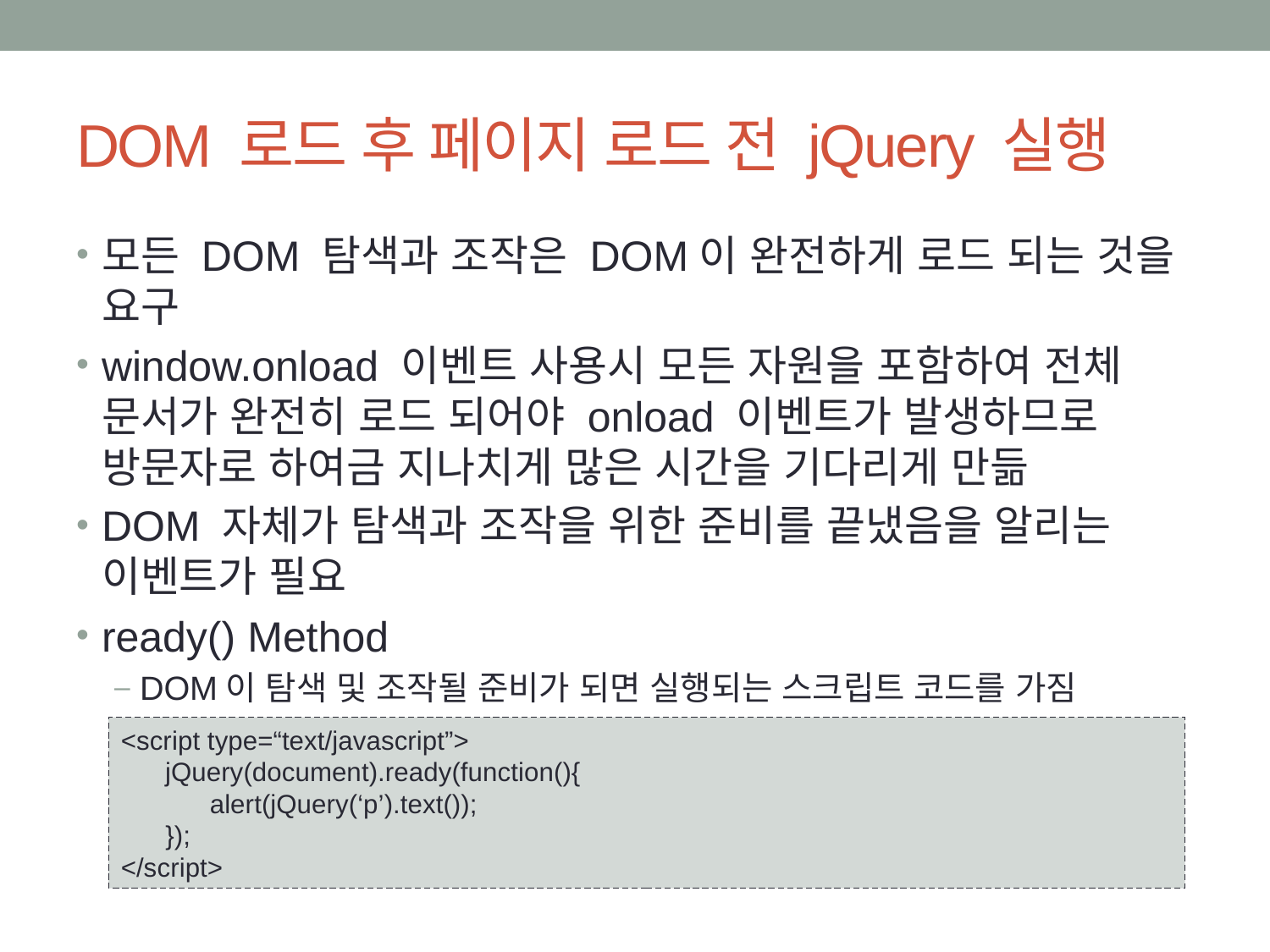

# DOM 로드 후 페이지 로드 전 jQuery 실행
모든 DOM 탐색과 조작은 DOM이 완전하게 로드 되는 것을 요구
window.onload 이벤트 사용시 모든 자원을 포함하여 전체 문서가 완전히 로드 되어야 onload 이벤트가 발생하므로 방문자로 하여금 지나치게 많은 시간을 기다리게 만듦
DOM 자체가 탐색과 조작을 위한 준비를 끝냈음을 알리는 이벤트가 필요
ready() Method
DOM이 탐색 및 조작될 준비가 되면 실행되는 스크립트 코드를 가짐

<script type=“text/javascript”>
      jQuery(document).ready(function(){
            alert(jQuery(‘p’).text());
      });
</script>